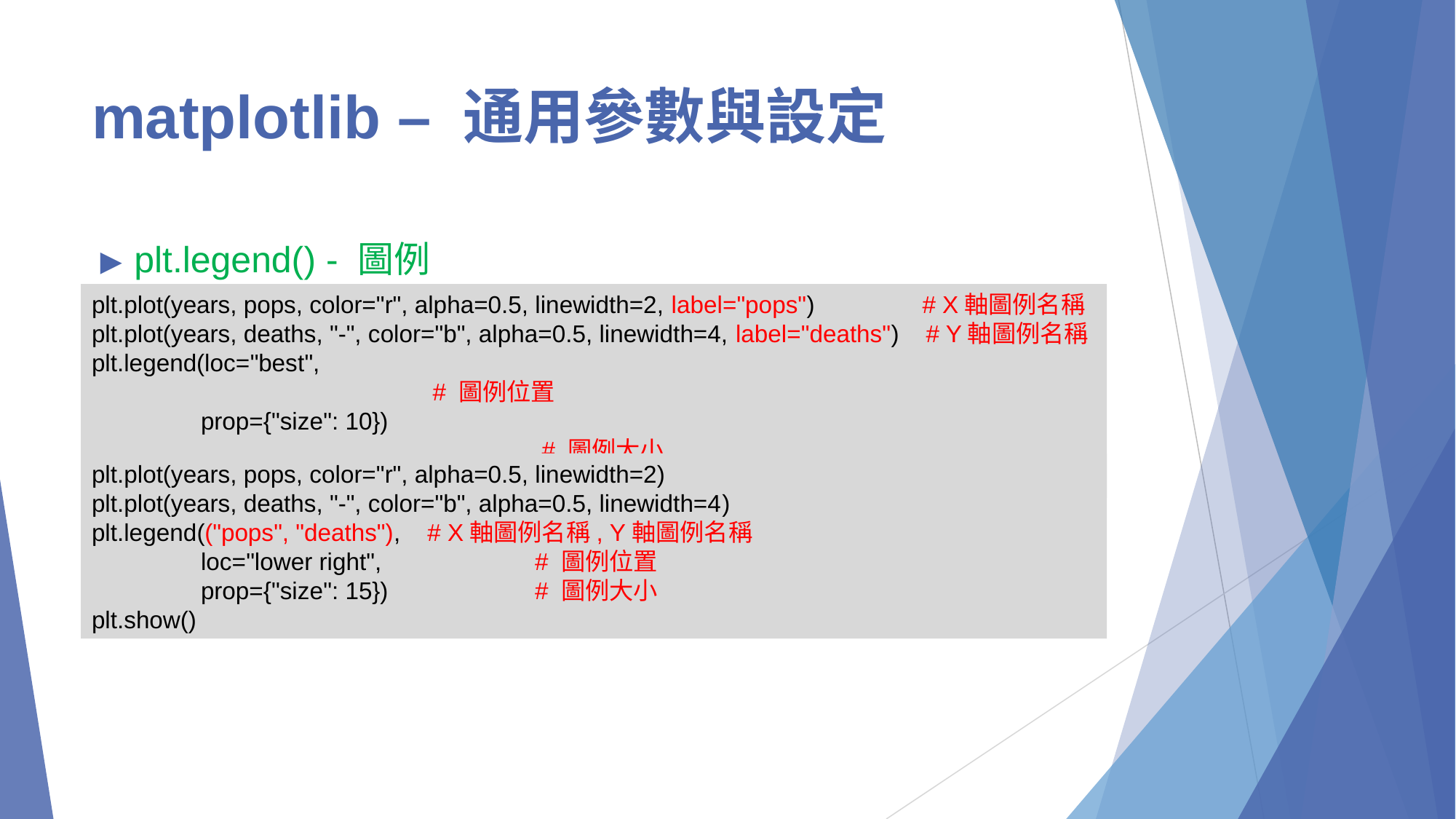

# matplotlib – 通用參數與設定
plt.legend() - 圖例
plt.plot(years, pops, color="r", alpha=0.5, linewidth=2, label="pops")                # X軸圖例名稱
plt.plot(years, deaths, "-", color="b", alpha=0.5, linewidth=4, label="deaths")    # Y軸圖例名稱
plt.legend(loc="best",           										  # 圖例位置
	prop={"size": 10}) 											  # 圖例大小
plt.show()
plt.plot(years, pops, color="r", alpha=0.5, linewidth=2)
plt.plot(years, deaths, "-", color="b", alpha=0.5, linewidth=4)
plt.legend(("pops", "deaths"),    # X軸圖例名稱, Y軸圖例名稱
	loc="lower right",  		 # 圖例位置
	prop={"size": 15})   		 # 圖例大小
plt.show()